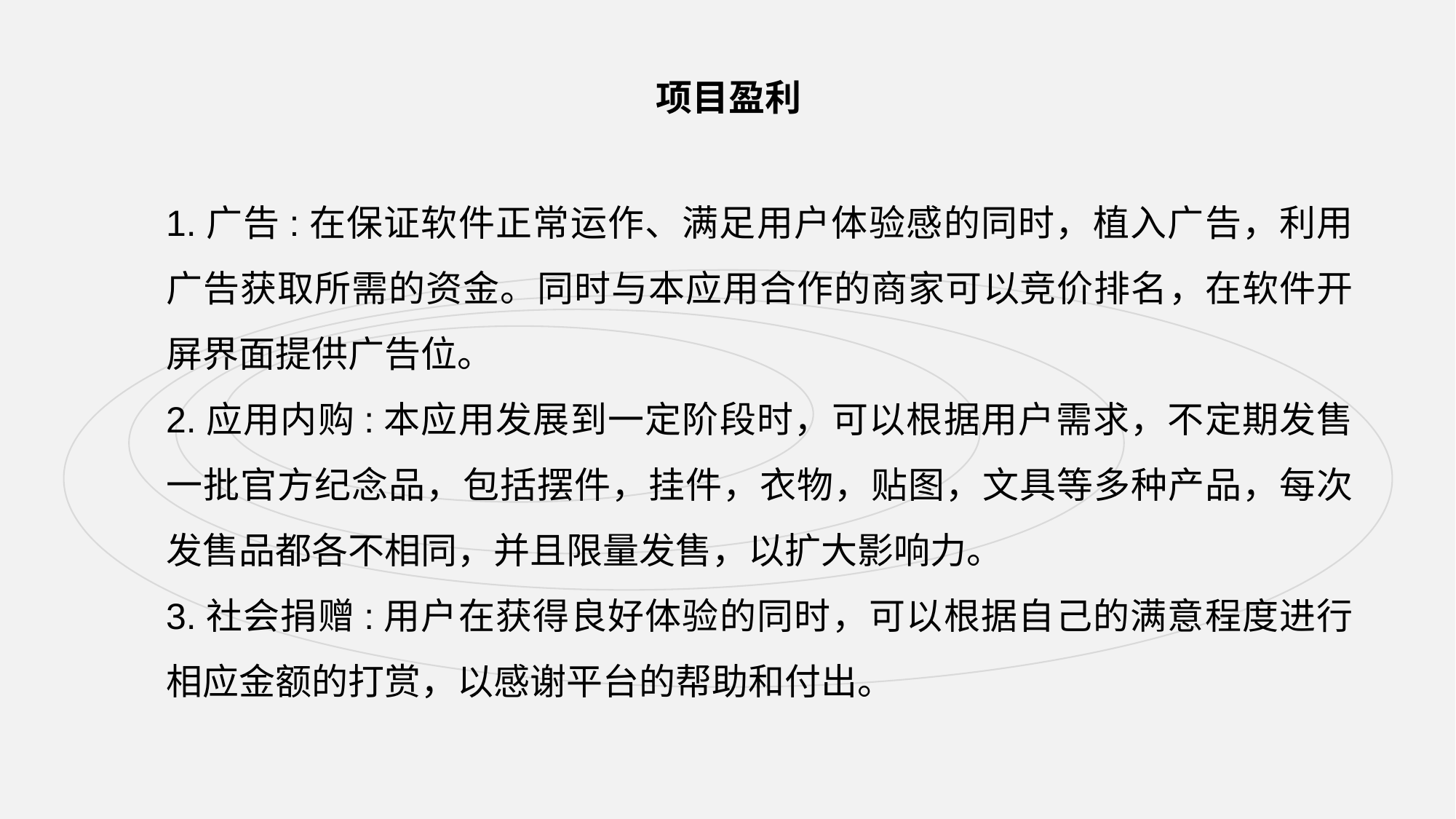

项目盈利
1.广告:在保证软件正常运作、满足用户体验感的同时，植入广告，利用广告获取所需的资金。同时与本应用合作的商家可以竞价排名，在软件开屏界面提供广告位。
2.应用内购:本应用发展到一定阶段时，可以根据用户需求，不定期发售一批官方纪念品，包括摆件，挂件，衣物，贴图，文具等多种产品，每次发售品都各不相同，并且限量发售，以扩大影响力。
3.社会捐赠:用户在获得良好体验的同时，可以根据自己的满意程度进行相应金额的打赏，以感谢平台的帮助和付出。